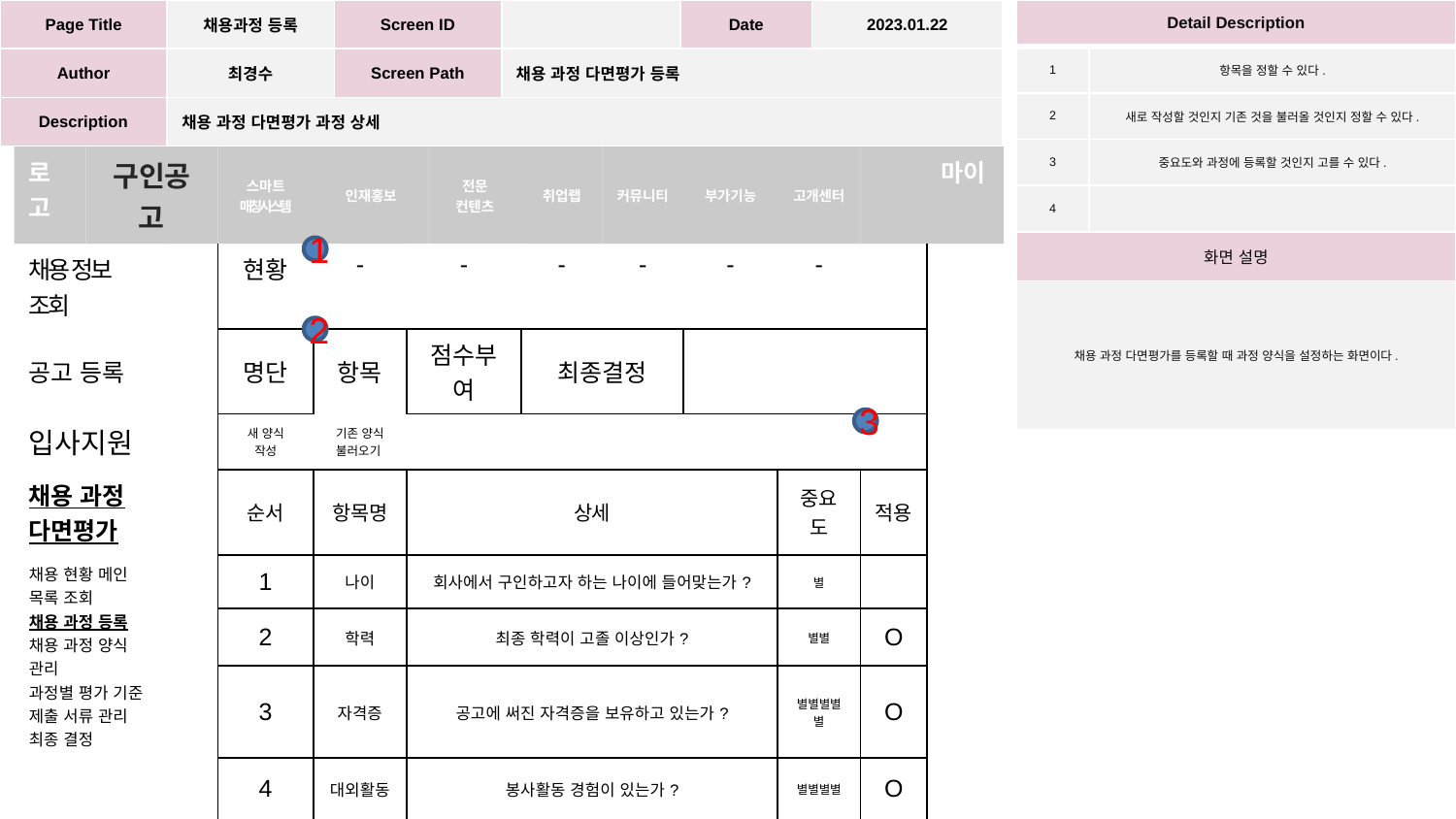

| Page Title | 채용과정 등록 | Screen ID |  | Date | 2023.01.22 |
| --- | --- | --- | --- | --- | --- |
| Author | 최경수 | Screen Path | 채용 과정 다면평가 등록 |  |  |
| Description | 채용 과정 다면평가 과정 상세 |  |  |  |  |
| Detail Description |  |
| --- | --- |
| 1 | 항목을 정할 수 있다. |
| 2 | 새로 작성할 것인지 기존 것을 불러올 것인지 정할 수 있다. |
| 3 | 중요도와 과정에 등록할 것인지 고를 수 있다. |
| 4 |  |
| 화면 설명 |  |
| 채용 과정 다면평가를 등록할 때 과정 양식을 설정하는 화면이다. |  |
| 로고 | 구인공고 | 구인공고 | 스마트 매칭시스템 | 인재홍보 |  | 전문 컨텐츠 | 취업랩 | 커뮤니티 | 커뮤니티 | 부가기능 | 고개센터 |  | 마이 |
| --- | --- | --- | --- | --- | --- | --- | --- | --- | --- | --- | --- | --- | --- |
| 채용 정보 조회 |  |  | 현황 | - | - |  | - | - | - | - | - |  |  |
| 공고 등록 |  |  | 명단 | 항목 | 점수부여 |  | 최종결정 |  |  |  |  |  |  |
| 입사지원 |  |  | 새 양식 작성 | 기존 양식 불러오기 |  |  |  |  |  |  |  |  |  |
| 채용 과정 다면평가 |  |  | 순서 | 항목명 | 상세 |  |  |  |  |  | 중요도 | 적용 |  |
| 채용 현황 메인 목록 조회 채용 과정 등록 채용 과정 양식 관리 과정별 평가 기준 제출 서류 관리 최종 결정 |  |  | 1 | 나이 | 회사에서 구인하고자 하는 나이에 들어맞는가? |  |  |  |  |  | 별 |  |  |
|  |  |  | 2 | 학력 | 최종 학력이 고졸 이상인가? |  |  |  |  |  | 별별 | O |  |
|  |  |  | 3 | 자격증 | 공고에 써진 자격증을 보유하고 있는가? |  |  |  |  |  | 별별별별별 | O |  |
|  |  |  | 4 | 대외활동 | 봉사활동 경험이 있는가? |  |  |  |  |  | 별별별별 | O |  |
|  |  |  | + |  |  |  |  |  |  |  |  |  |  |
|  |  |  |  |  |  |  |  |  |  |  |  |  | 등록 |
1
2
3